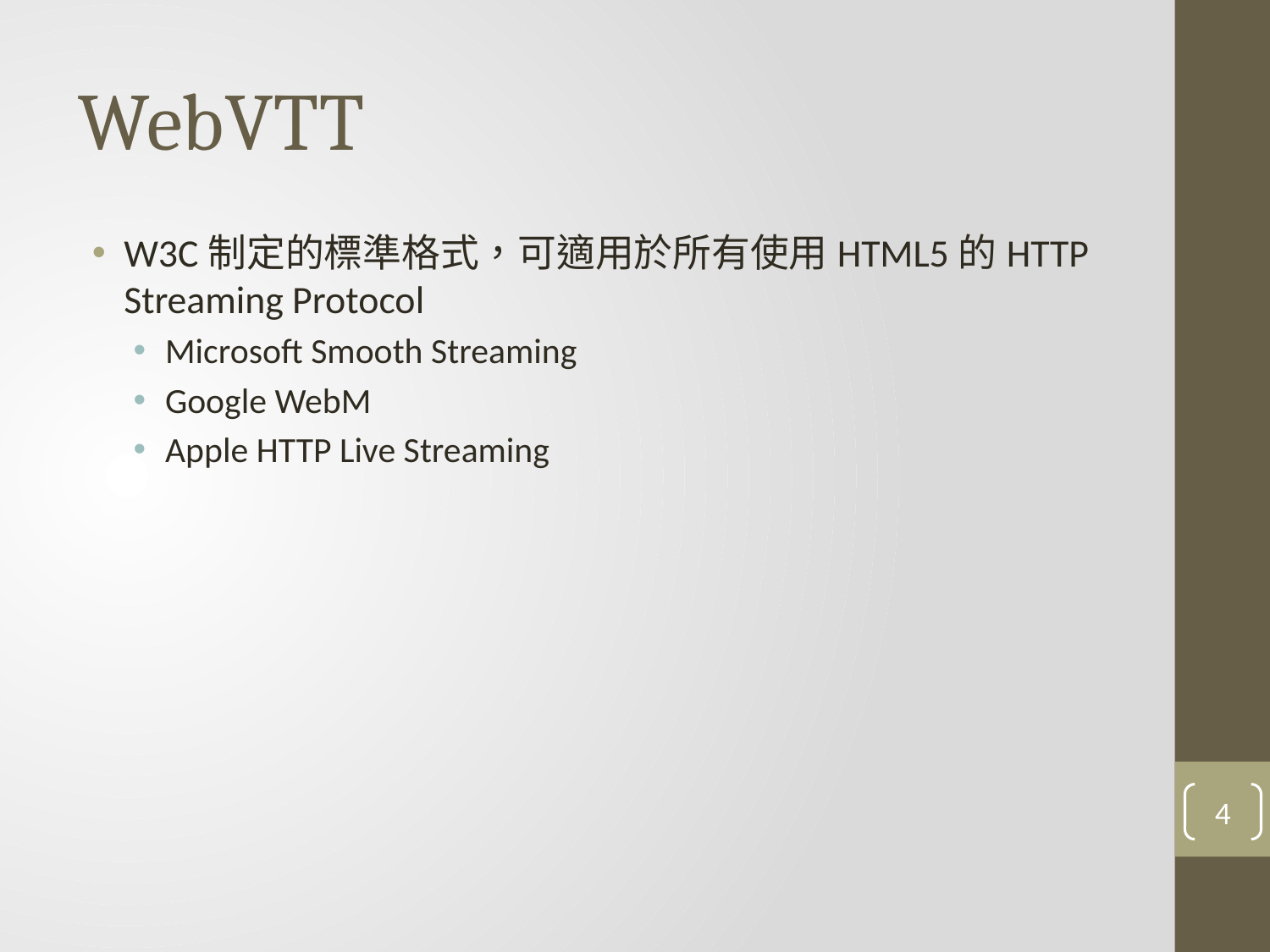

# WebVTT
W3C制定的標準格式，可適用於所有使用HTML5的HTTP Streaming Protocol
Microsoft Smooth Streaming
Google WebM
Apple HTTP Live Streaming
4